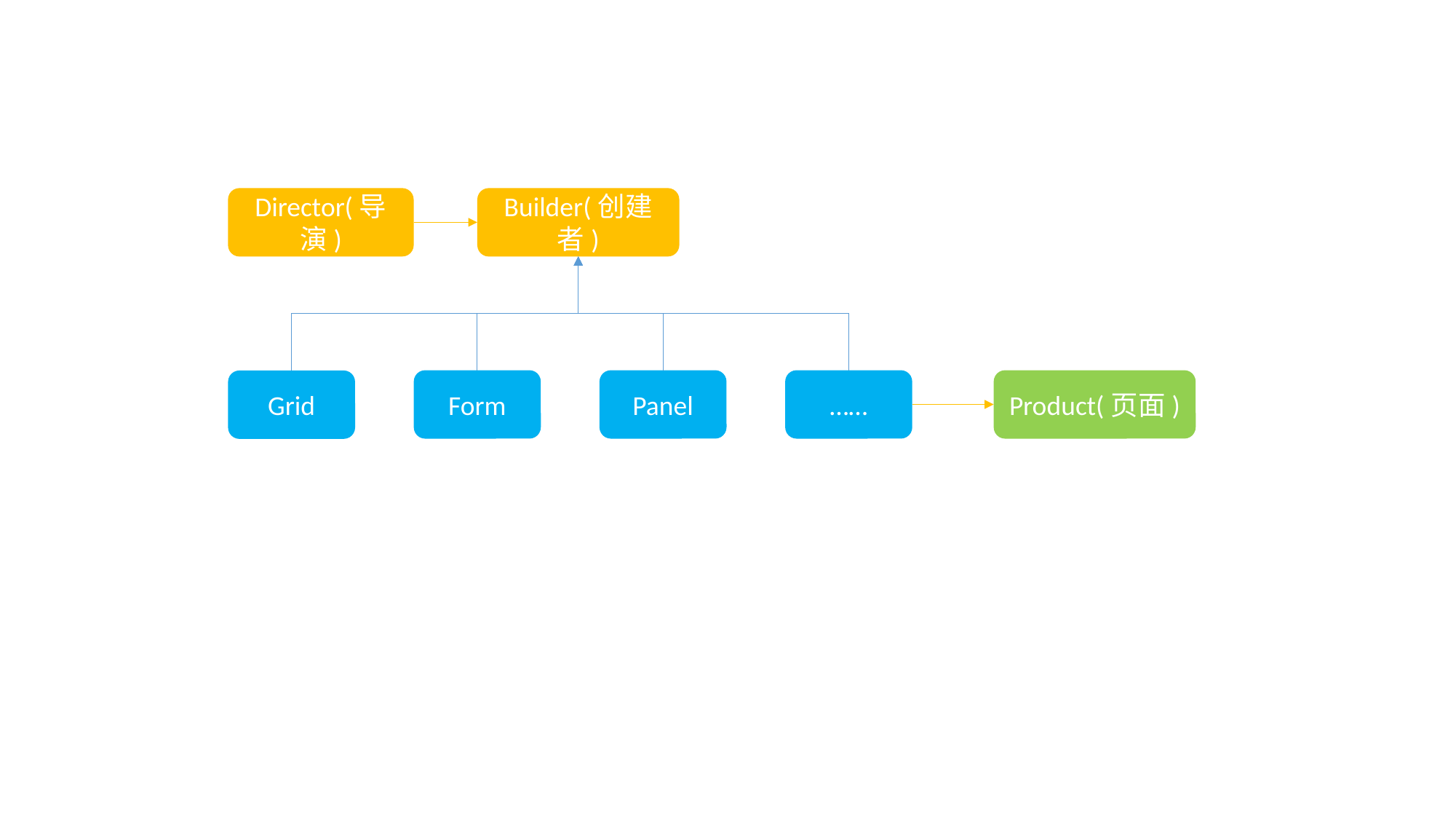

Director(导演)
Builder(创建者)
……
Product(页面)
Form
Panel
Grid